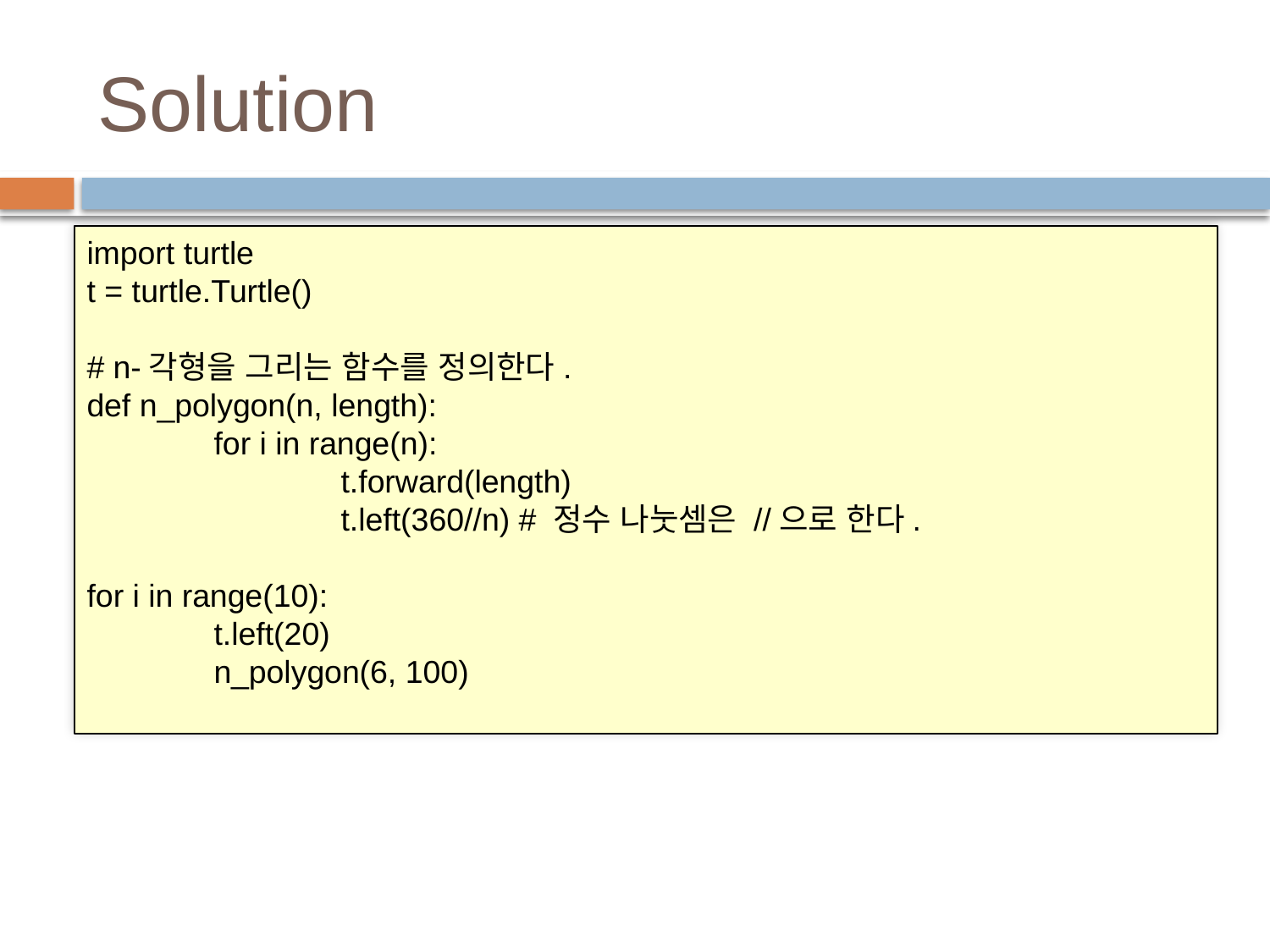

# Solution
import turtle
t = turtle.Turtle()

# n-각형을 그리는 함수를 정의한다.
def n_polygon(n, length):
	for i in range(n):
		t.forward(length)
		t.left(360//n) # 정수 나눗셈은 //으로 한다.

for i in range(10):
	t.left(20)
	n_polygon(6, 100)